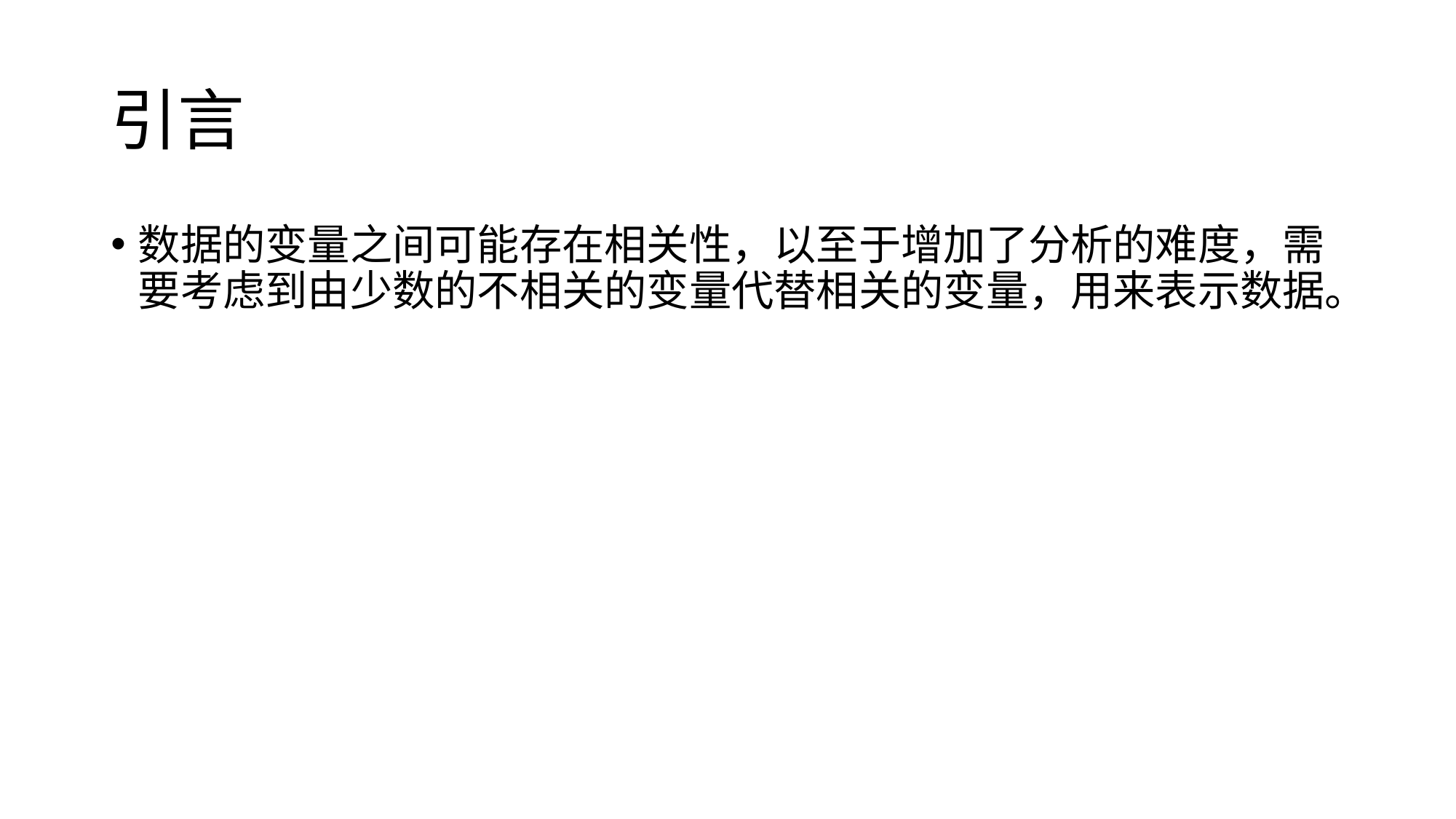

# 引言
数据的变量之间可能存在相关性，以至于增加了分析的难度，需要考虑到由少数的不相关的变量代替相关的变量，用来表示数据。